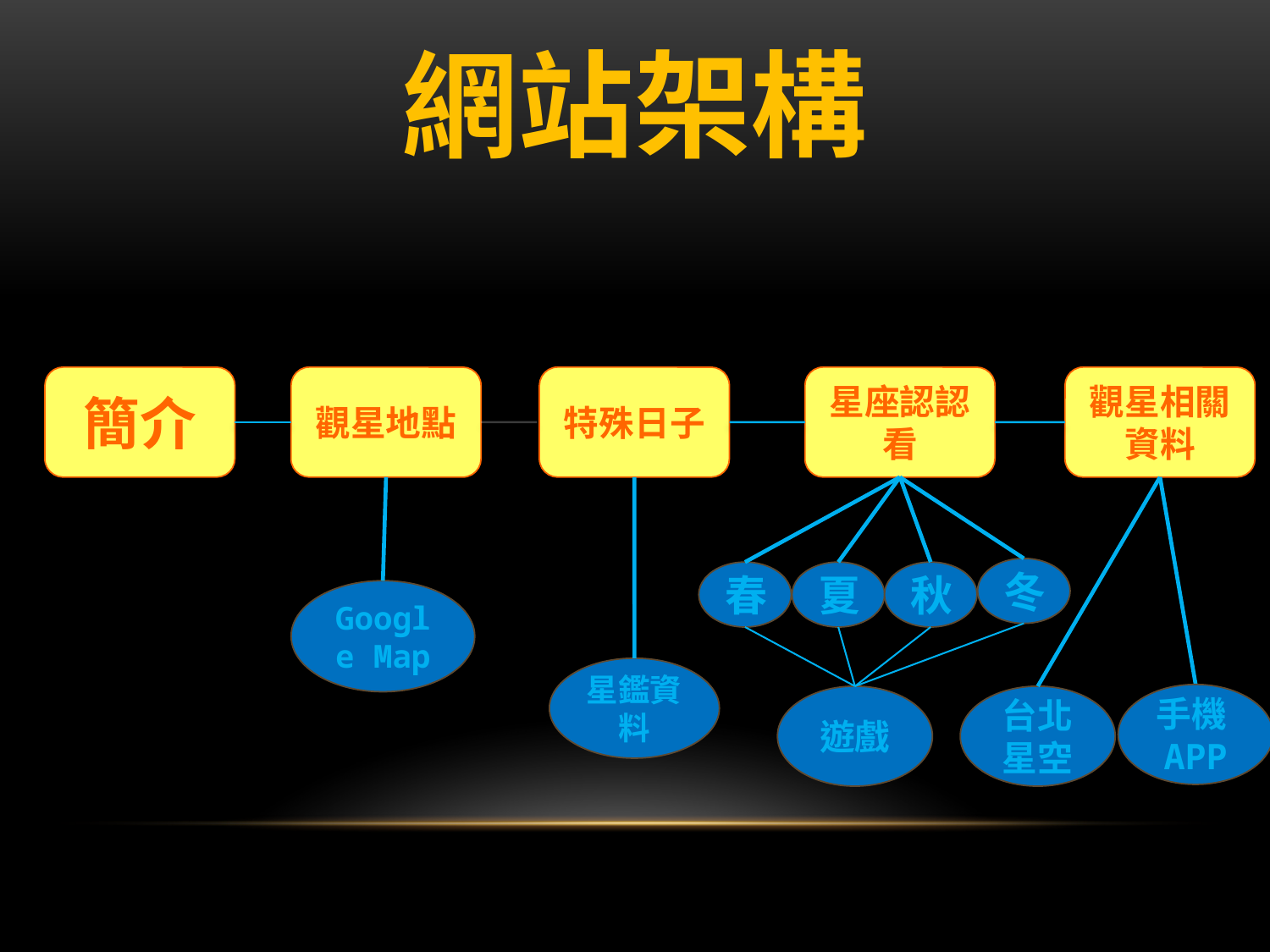

網站架構
簡介
觀星地點
特殊日子
星座認認看
觀星相關資料
冬
夏
秋
春
Google Map
星鑑資料
手機APP
遊戲
台北星空